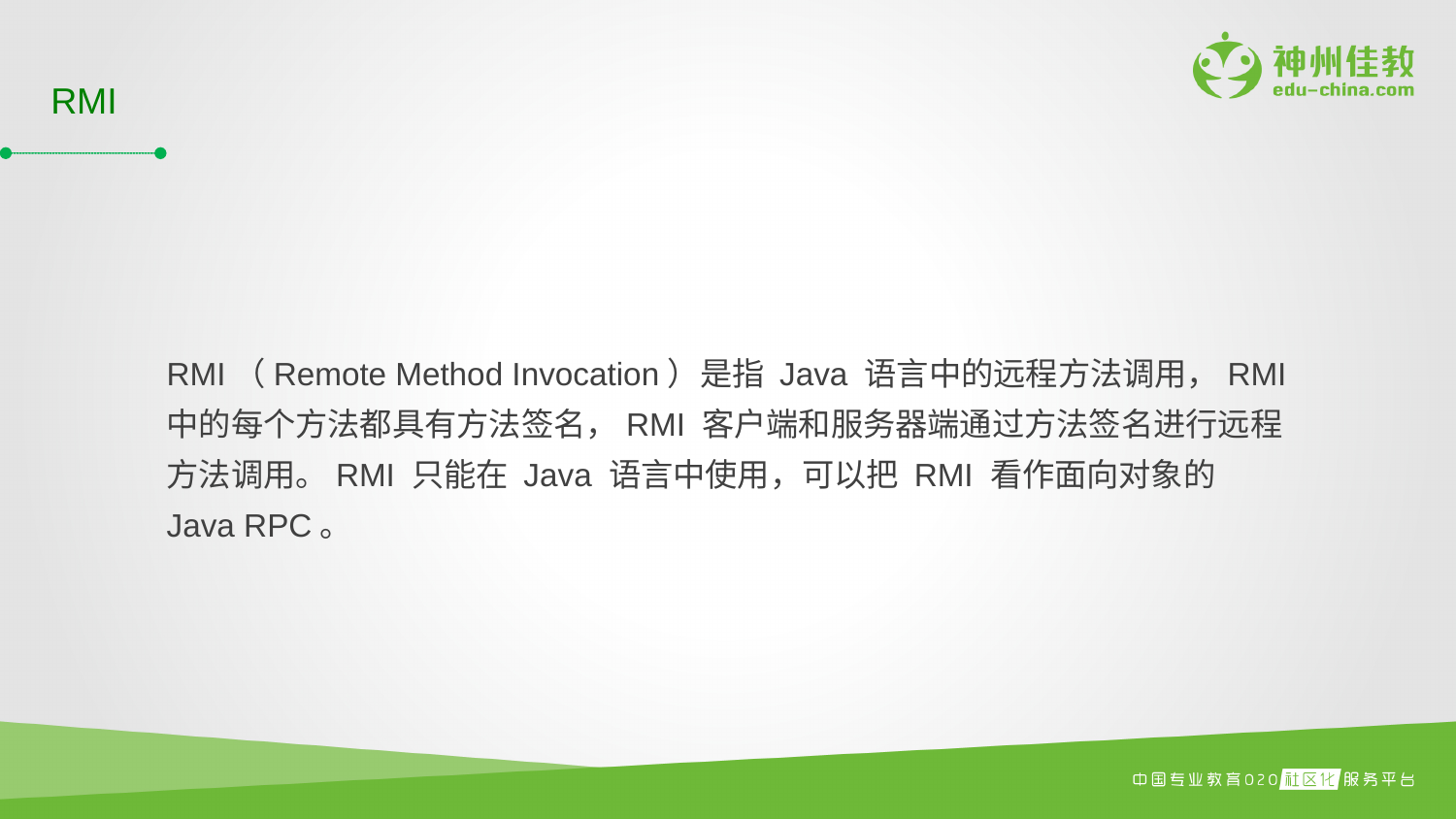

RMI

RMI（Remote Method Invocation）是指 Java 语言中的远程方法调用，RMI 中的每个方法都具有方法签名，RMI 客户端和服务器端通过方法签名进行远程方法调用。RMI 只能在 Java 语言中使用，可以把 RMI 看作面向对象的 Java RPC。